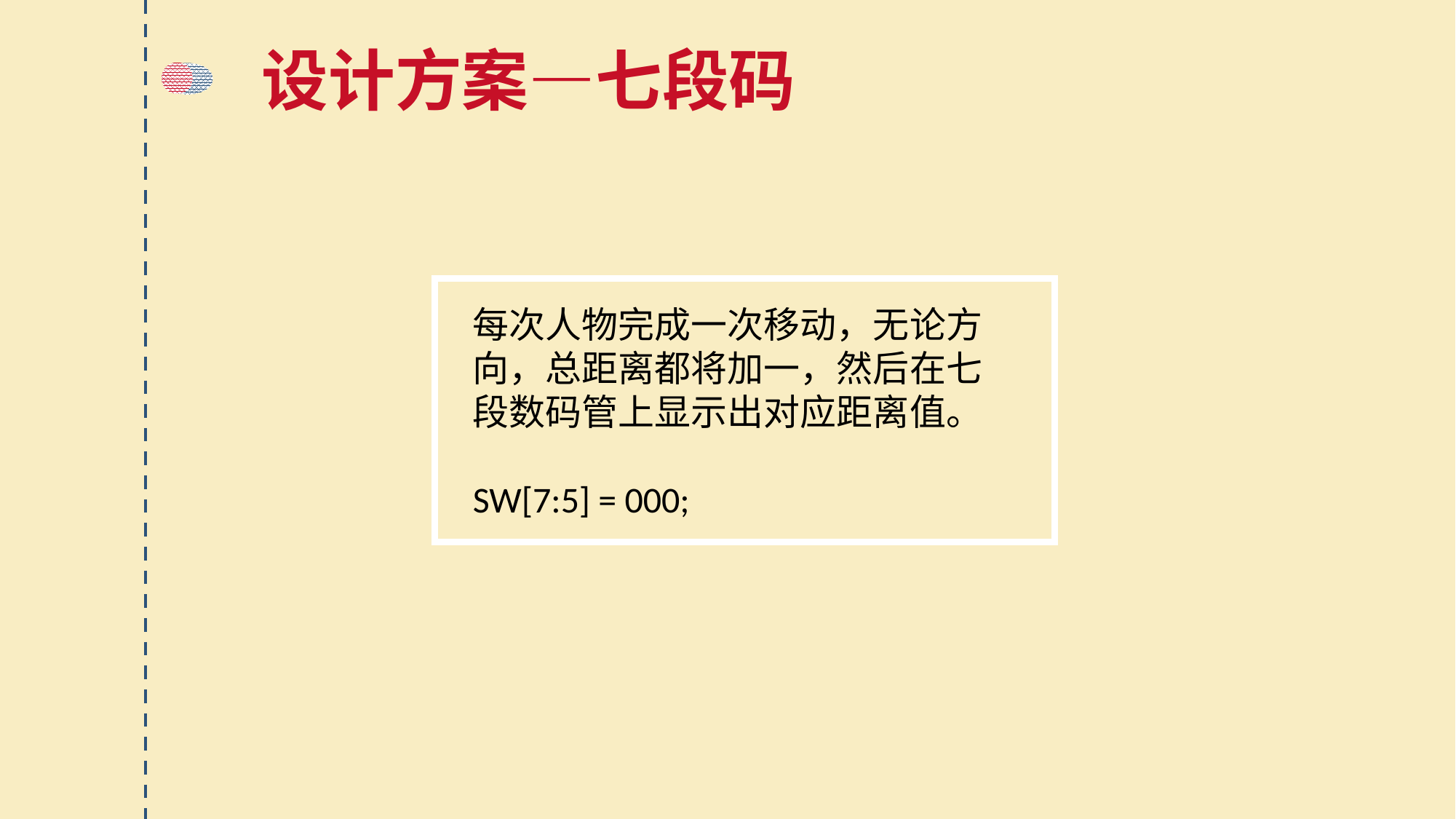

设计方案—七段码

每次人物完成一次移动，无论方向，总距离都将加一，然后在七段数码管上显示出对应距离值。

SW[7:5] = 000;